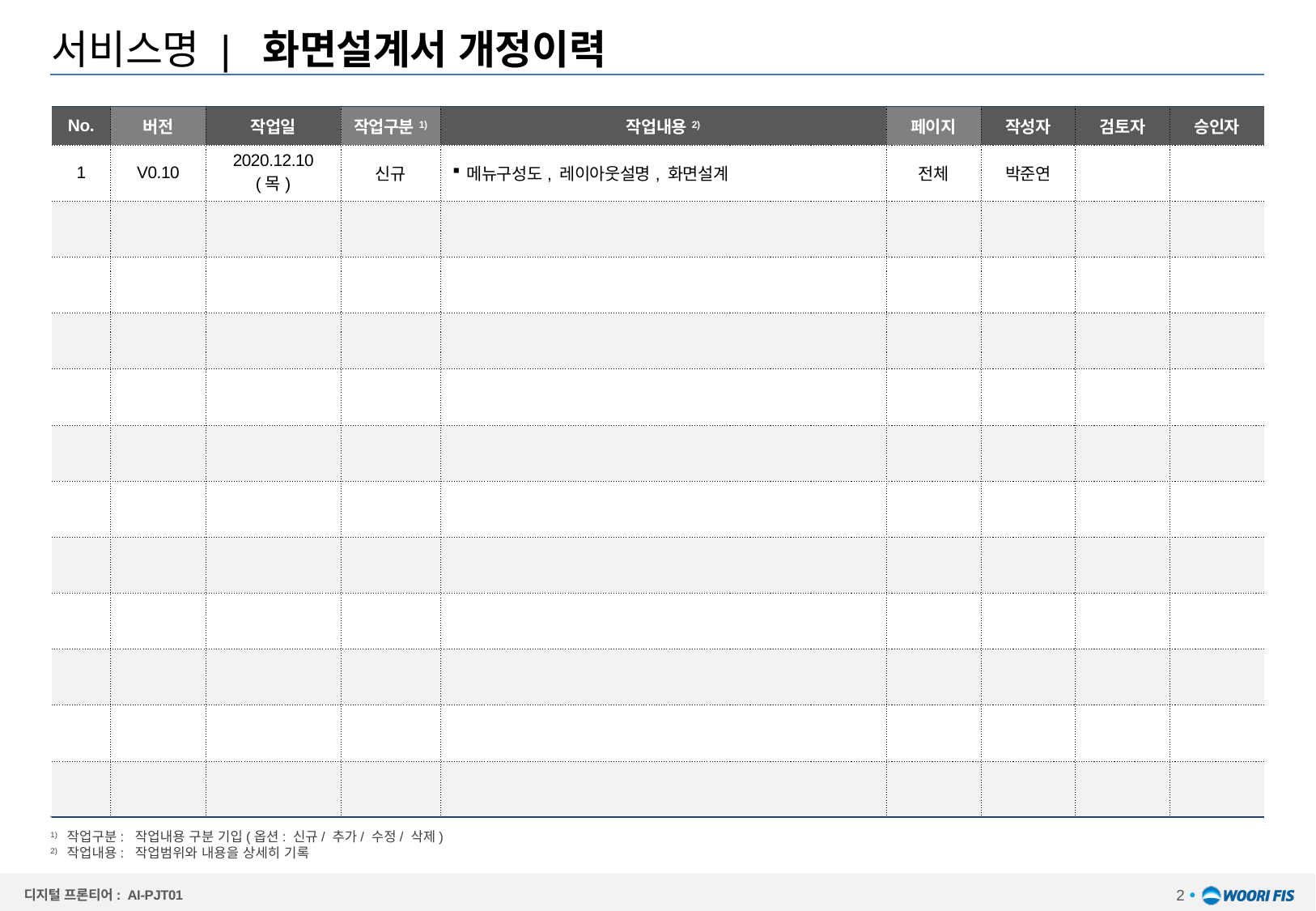

# 서비스명 |  화면설계서 개정이력
| No. | 버전 | 작업일 | 작업구분1) | 작업내용2) | 페이지 | 작성자 | 검토자 | 승인자 |
| --- | --- | --- | --- | --- | --- | --- | --- | --- |
| 1 | V0.10 | 2020.12.10(목) | 신규 | 메뉴구성도, 레이아웃설명, 화면설계 | 전체 | 박준연 |  |  |
|  |  |  |  |  |  |  |  |  |
|  |  |  |  |  |  |  |  |  |
|  |  |  |  |  |  |  |  |  |
|  |  |  |  |  |  |  |  |  |
|  |  |  |  |  |  |  |  |  |
|  |  |  |  |  |  |  |  |  |
|  |  |  |  |  |  |  |  |  |
|  |  |  |  |  |  |  |  |  |
|  |  |  |  |  |  |  |  |  |
|  |  |  |  |  |  |  |  |  |
|  |  |  |  |  |  |  |  |  |